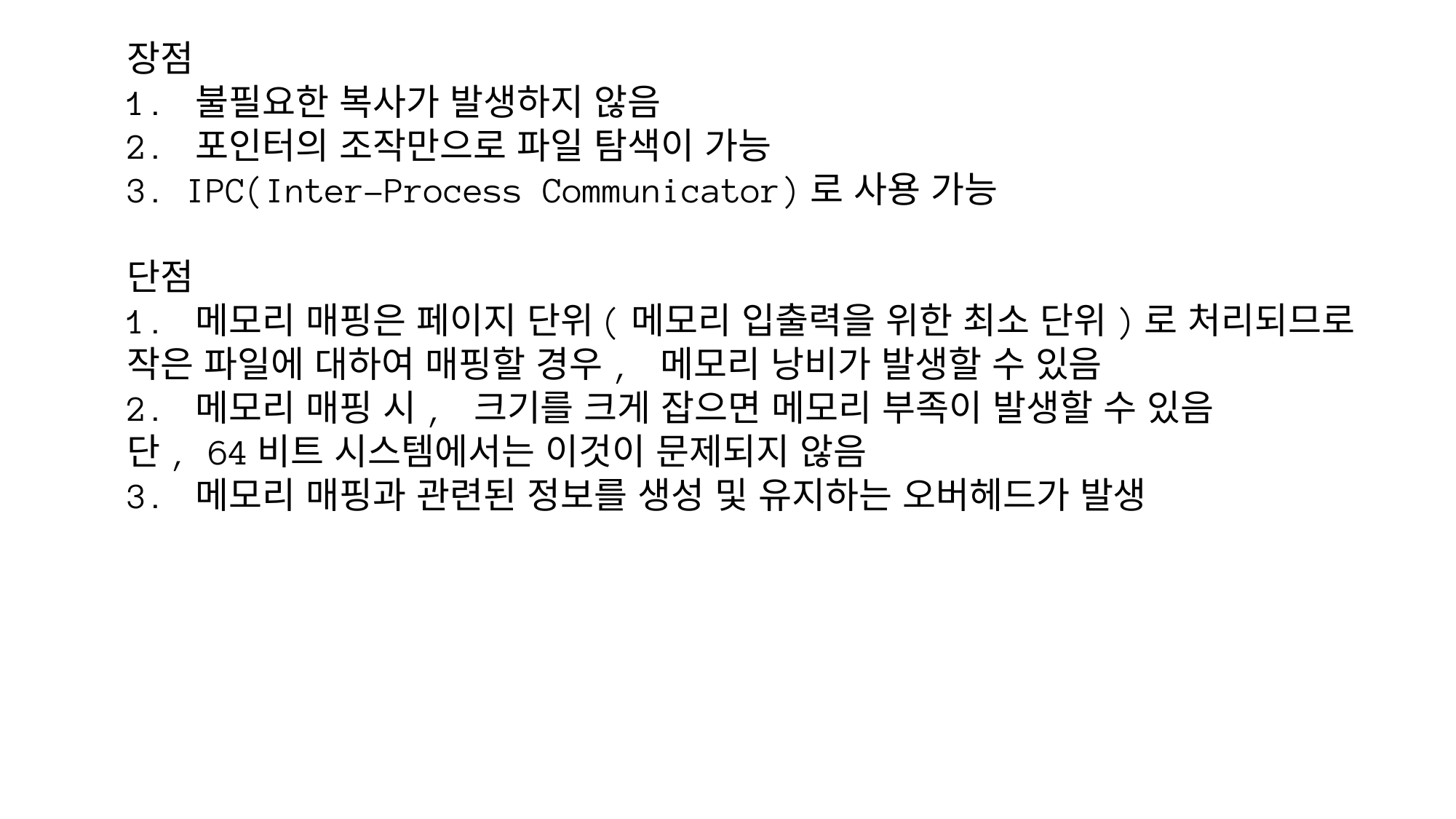

장점
1. 불필요한 복사가 발생하지 않음
2. 포인터의 조작만으로 파일 탐색이 가능
3. IPC(Inter-Process Communicator)로 사용 가능

단점
1. 메모리 매핑은 페이지 단위(메모리 입출력을 위한 최소 단위)로 처리되므로
작은 파일에 대하여 매핑할 경우, 메모리 낭비가 발생할 수 있음
2. 메모리 매핑 시, 크기를 크게 잡으면 메모리 부족이 발생할 수 있음
단, 64비트 시스템에서는 이것이 문제되지 않음
3. 메모리 매핑과 관련된 정보를 생성 및 유지하는 오버헤드가 발생